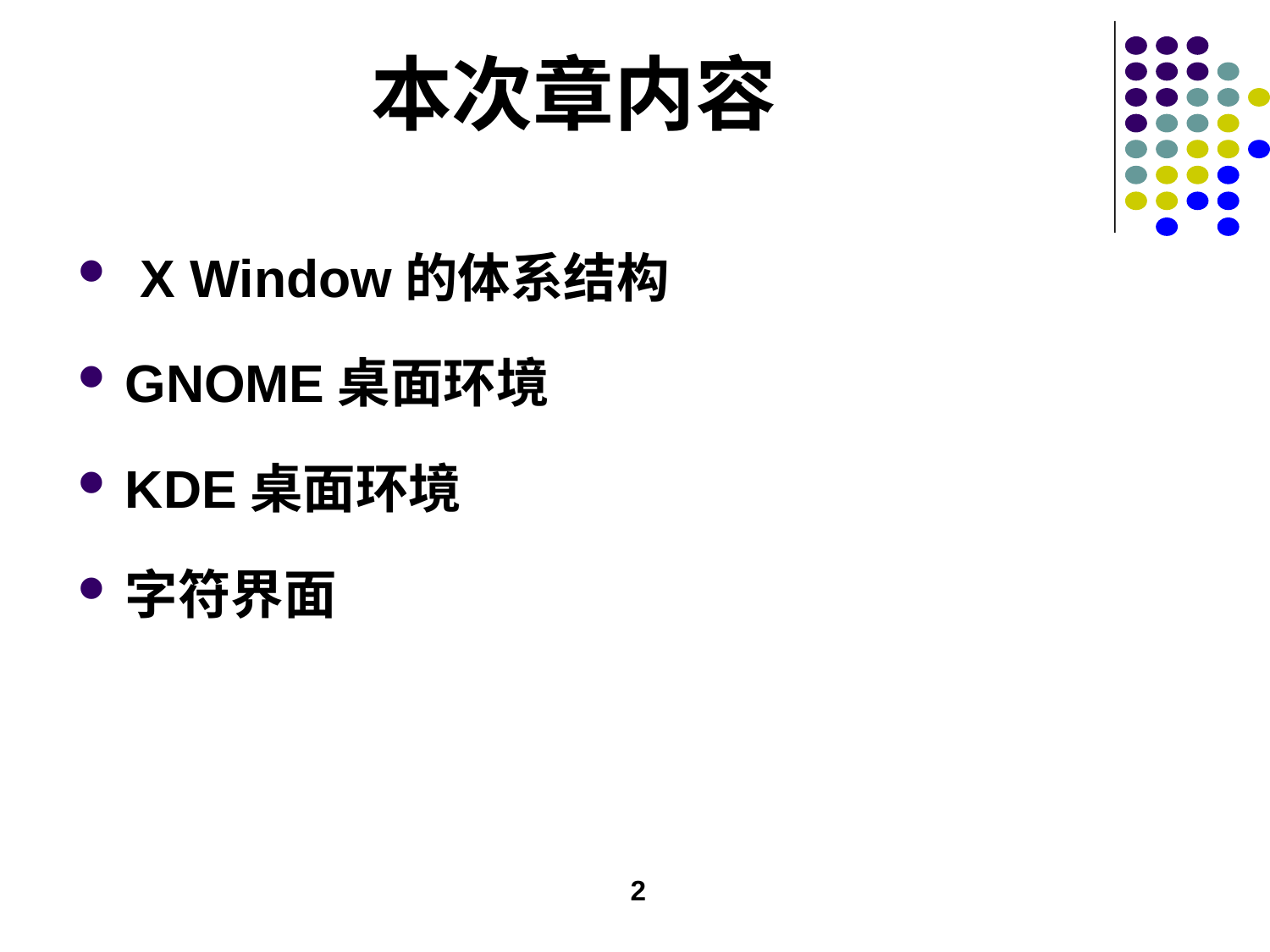

# 本次章内容
 X Window的体系结构
GNOME桌面环境
KDE桌面环境
字符界面
2